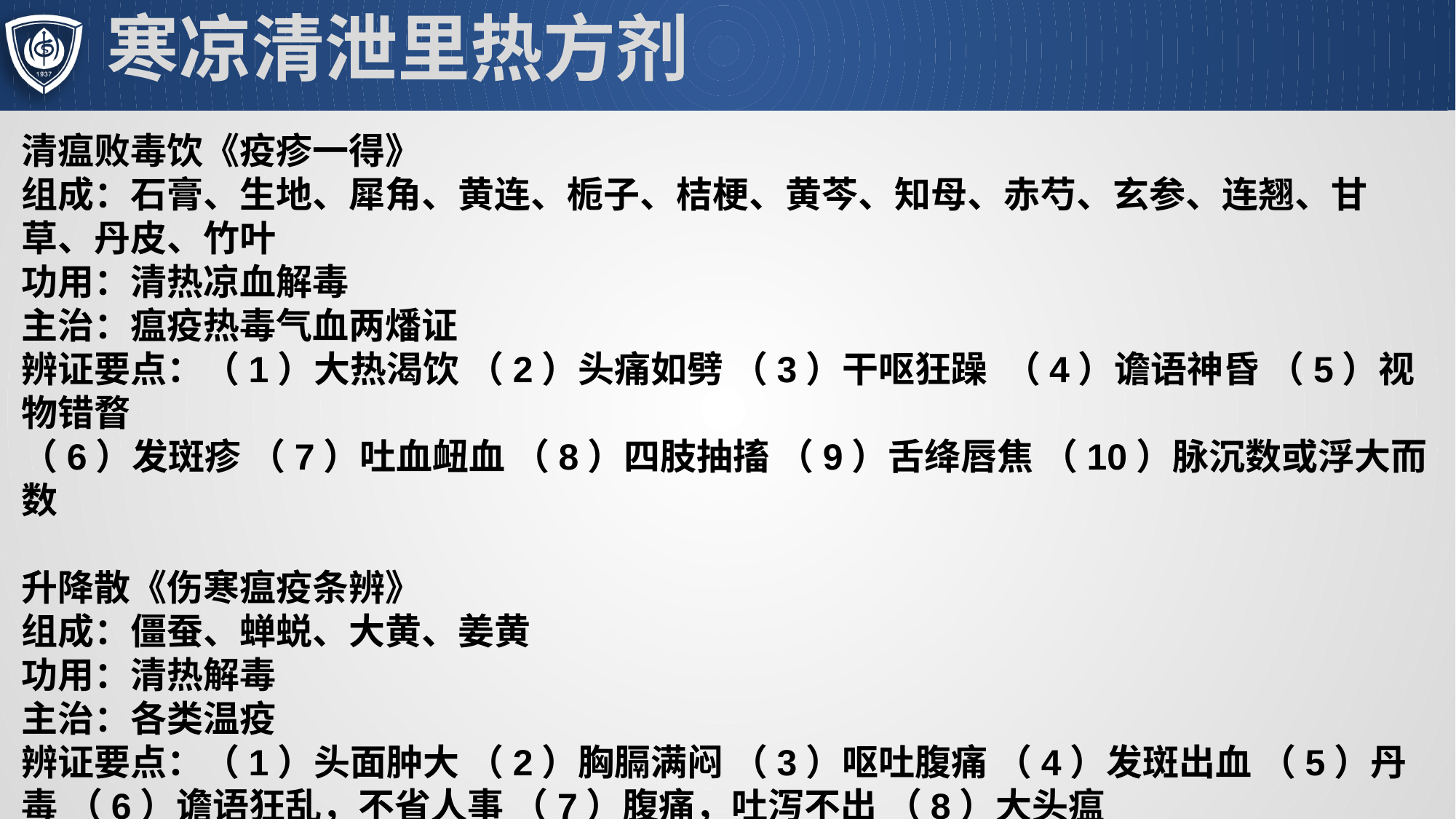

# 寒凉清泄里热方剂
清瘟败毒饮《疫疹一得》组成：石膏、生地、犀角、黄连、栀子、桔梗、黄芩、知母、赤芍、玄参、连翘、甘草、丹皮、竹叶功用：清热凉血解毒主治：瘟疫热毒气血两燔证辨证要点：（1）大热渴饮 （2）头痛如劈 （3）干呕狂躁  （4）谵语神昏 （5）视物错瞀（6）发斑疹 （7）吐血衄血 （8）四肢抽搐 （9）舌绛唇焦 （10）脉沉数或浮大而数 升降散《伤寒瘟疫条辨》组成：僵蚕、蝉蜕、大黄、姜黄功用：清热解毒主治：各类温疫辨证要点：（1）头面肿大 （2）胸膈满闷 （3）呕吐腹痛 （4）发斑出血 （5）丹毒 （6）谵语狂乱，不省人事 （7）腹痛，吐泻不出 （8）大头瘟